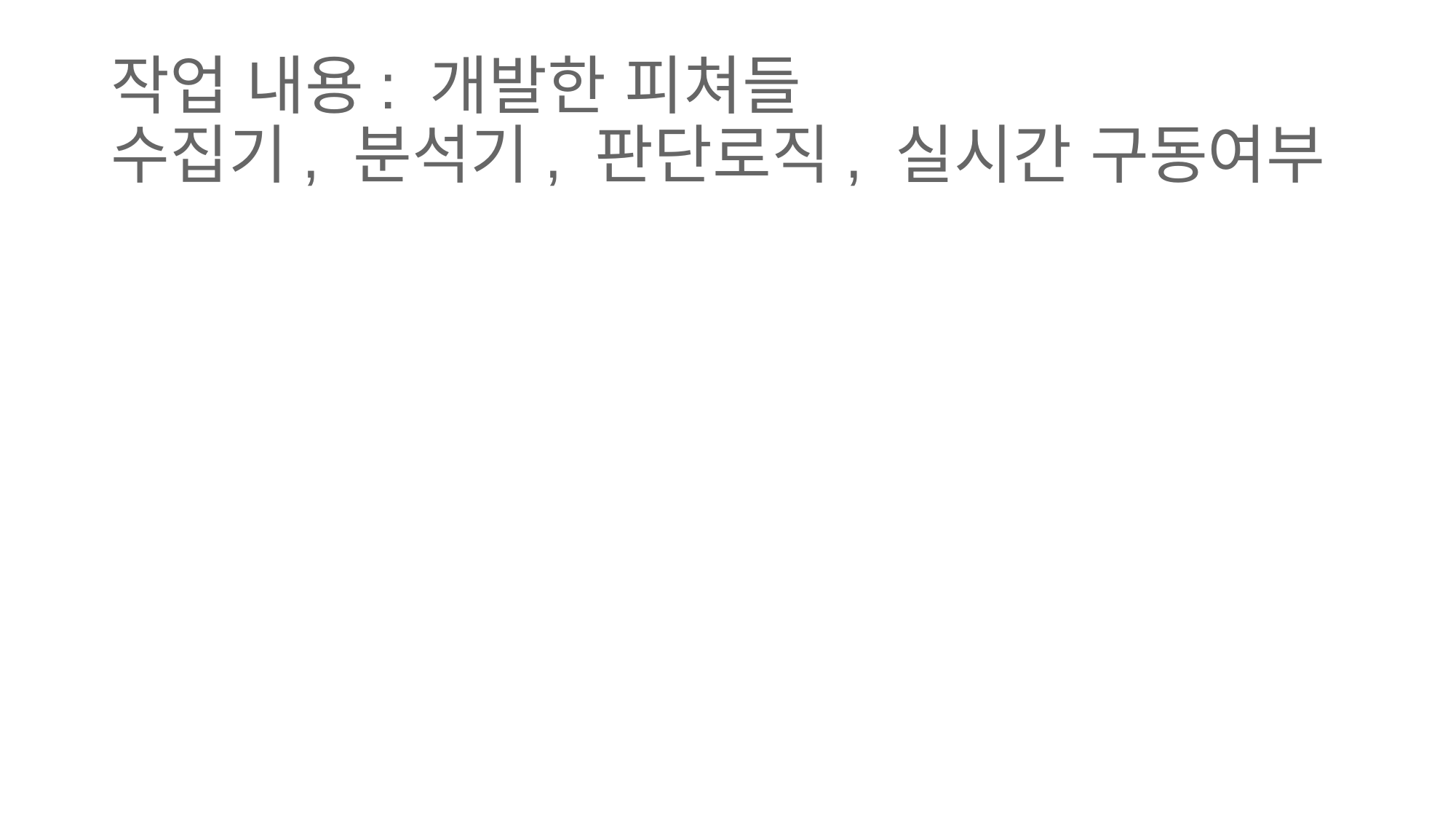

# 작업 내용: 개발한 피쳐들 수집기, 분석기, 판단로직, 실시간 구동여부